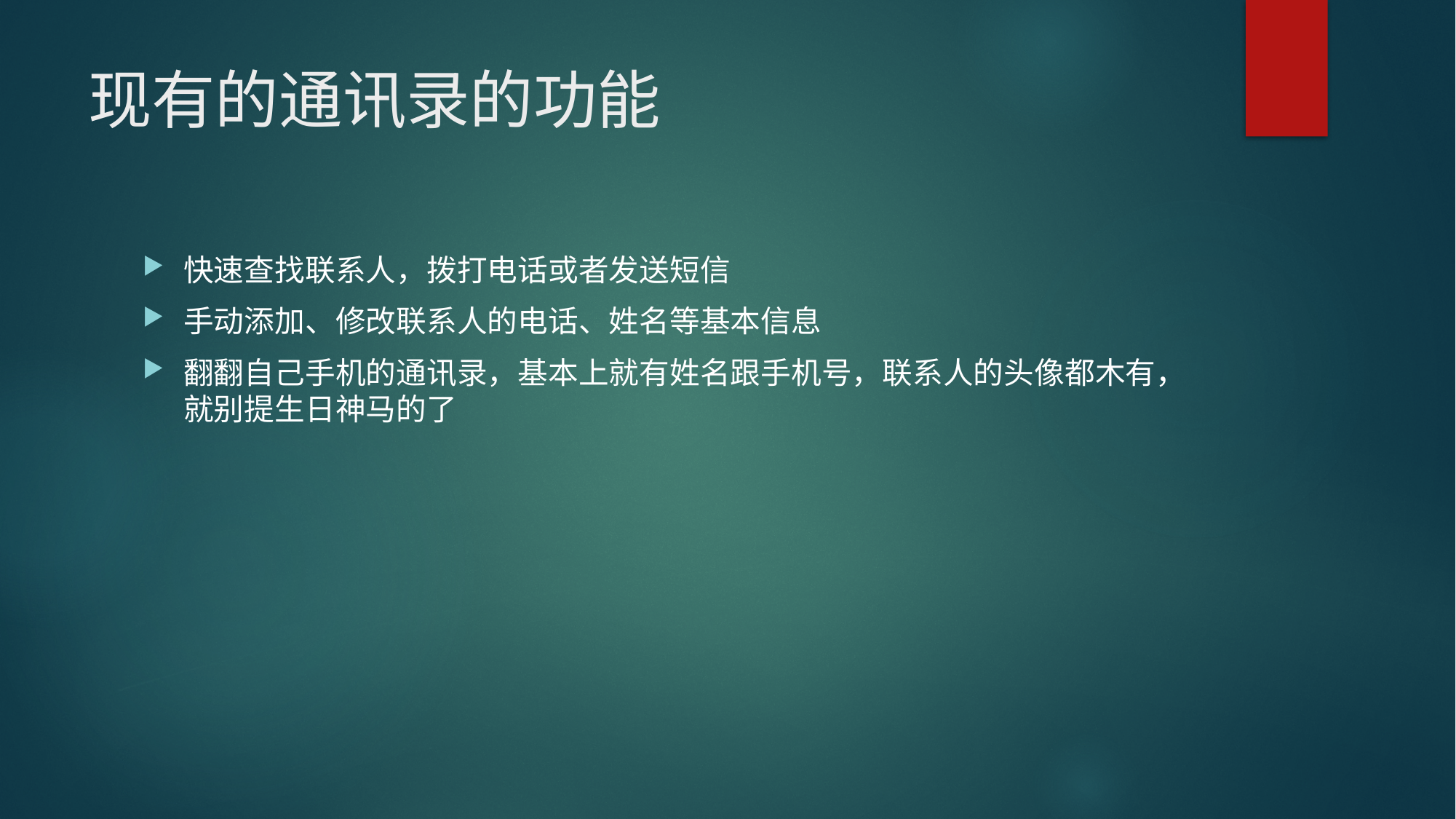

# 现有的通讯录的功能
快速查找联系人，拨打电话或者发送短信
手动添加、修改联系人的电话、姓名等基本信息
翻翻自己手机的通讯录，基本上就有姓名跟手机号，联系人的头像都木有，就别提生日神马的了